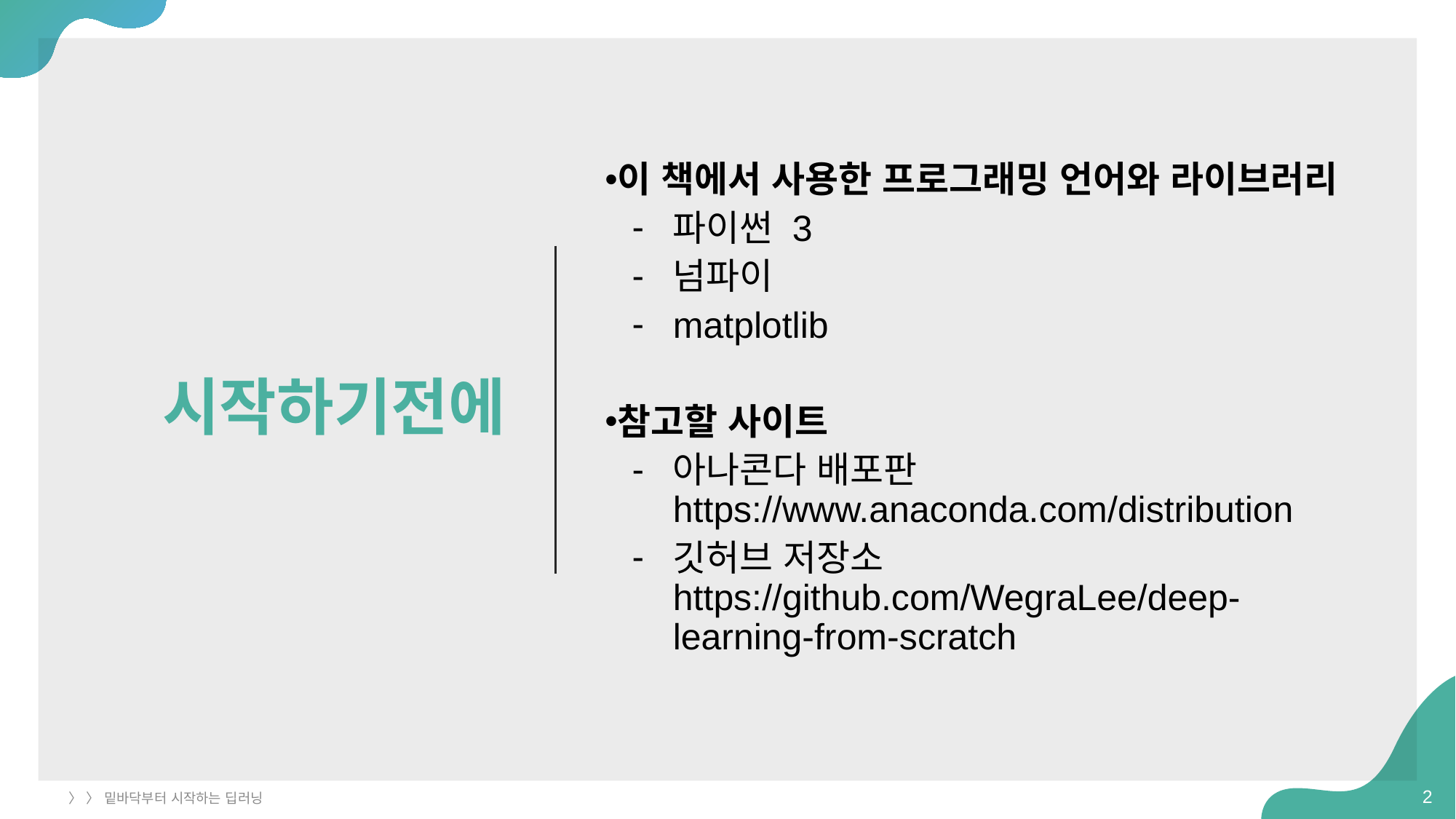

# 시작하기전에
이 책에서 사용한 프로그래밍 언어와 라이브러리
파이썬 3
넘파이
matplotlib

참고할 사이트
아나콘다 배포판 https://www.anaconda.com/distribution
깃허브 저장소 https://github.com/WegraLee/deep-learning-from-scratch
2
〉 〉 밑바닥부터 시작하는 딥러닝